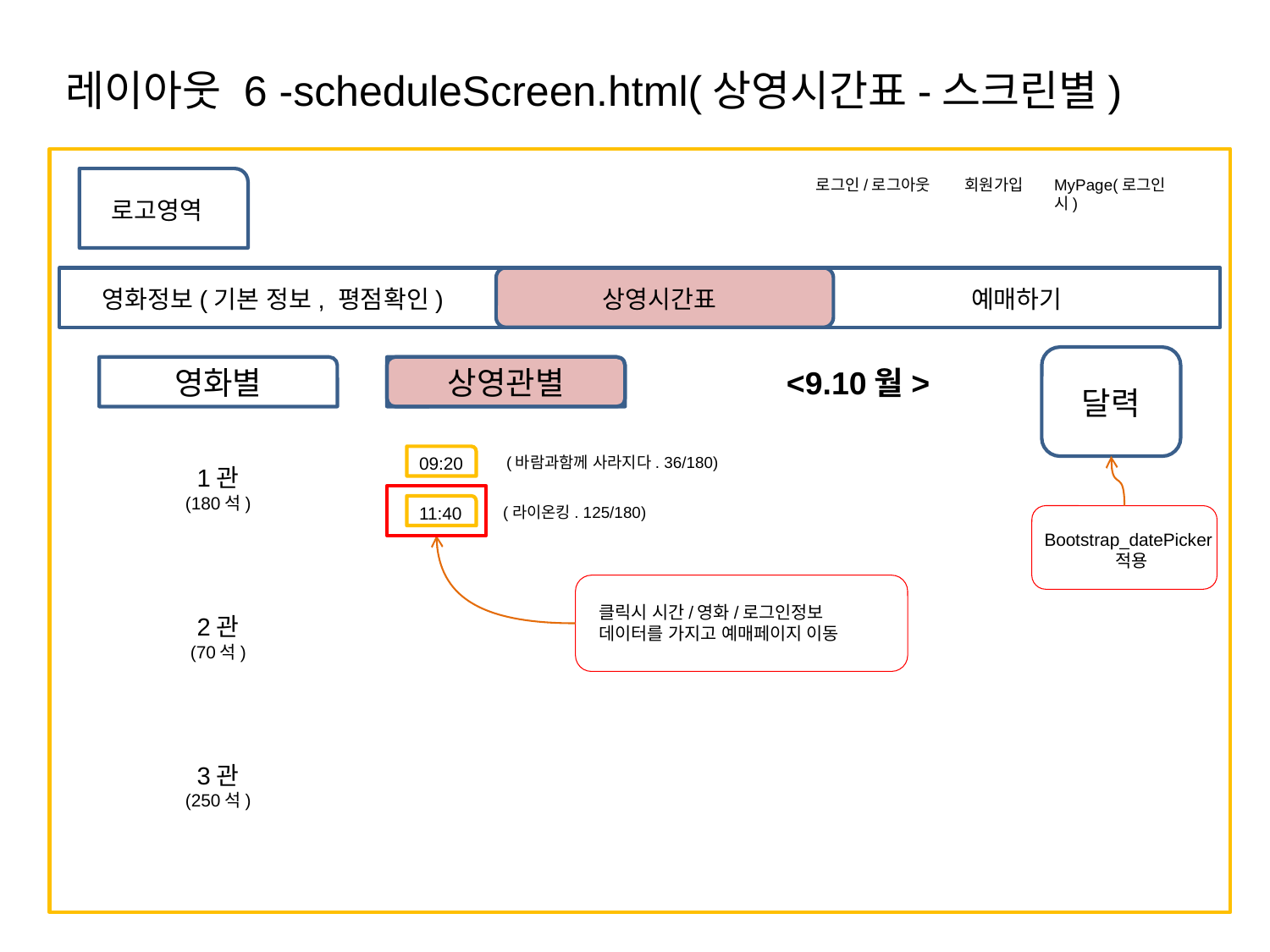

# 레이아웃 6 -scheduleScreen.html(상영시간표-스크린별)

로고영역
로그인/로그아웃
회원가입
MyPage(로그인시)

영화정보(기본 정보, 평점확인)
상영시간표
예매하기

영화별

상영관별
<9.10월>
달력

09:20
 (바람과함께 사라지다. 36/180)
1관
(180석)

11:40
 (라이온킹. 125/180)

Bootstrap_datePicker
적용

클릭시 시간/영화/로그인정보 데이터를 가지고 예매페이지 이동
2관
(70석)
3관
(250석)